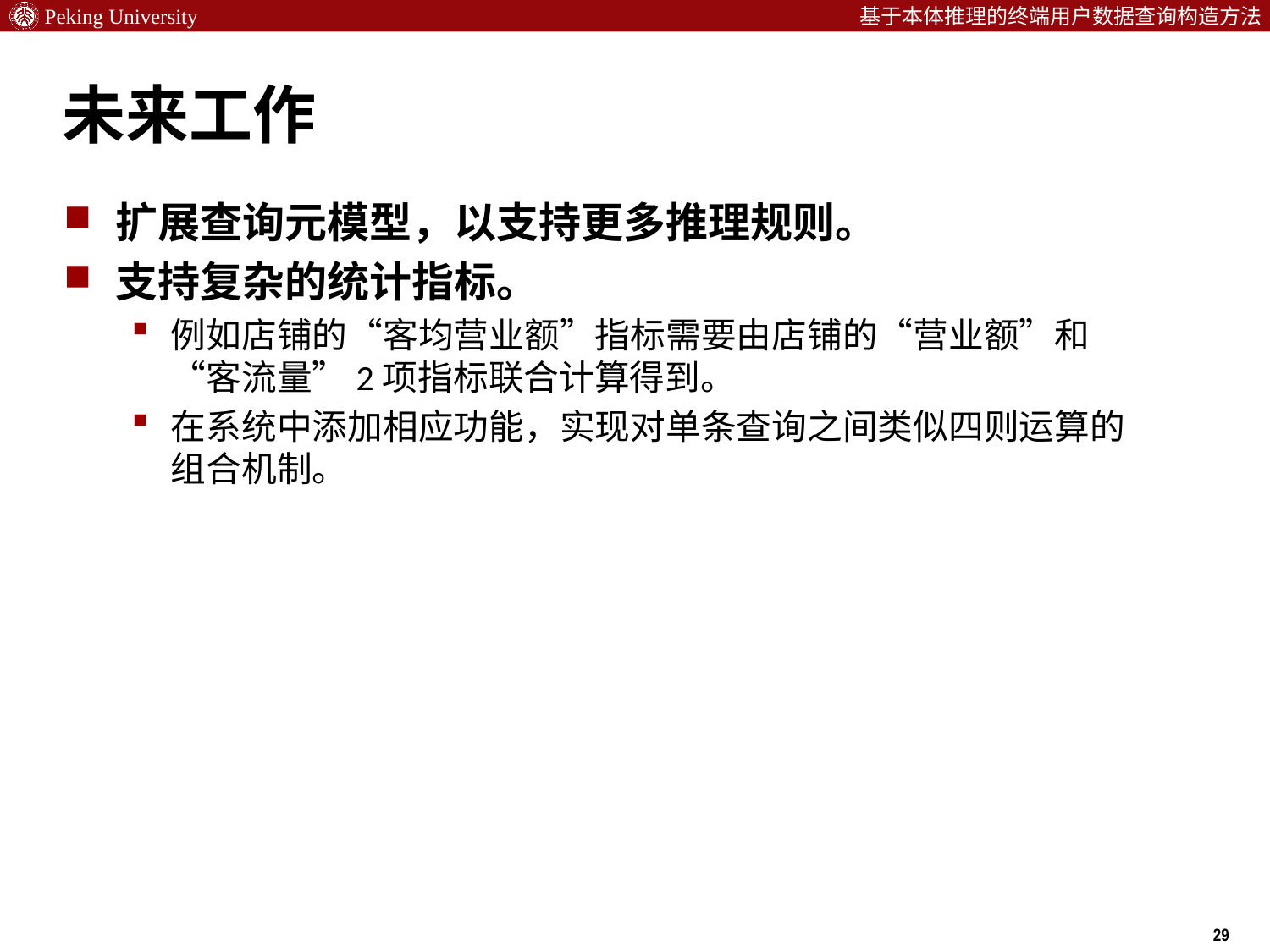

# 未来工作
扩展查询元模型，以支持更多推理规则。
支持复杂的统计指标。
例如店铺的“客均营业额”指标需要由店铺的“营业额”和“客流量”2项指标联合计算得到。
在系统中添加相应功能，实现对单条查询之间类似四则运算的组合机制。